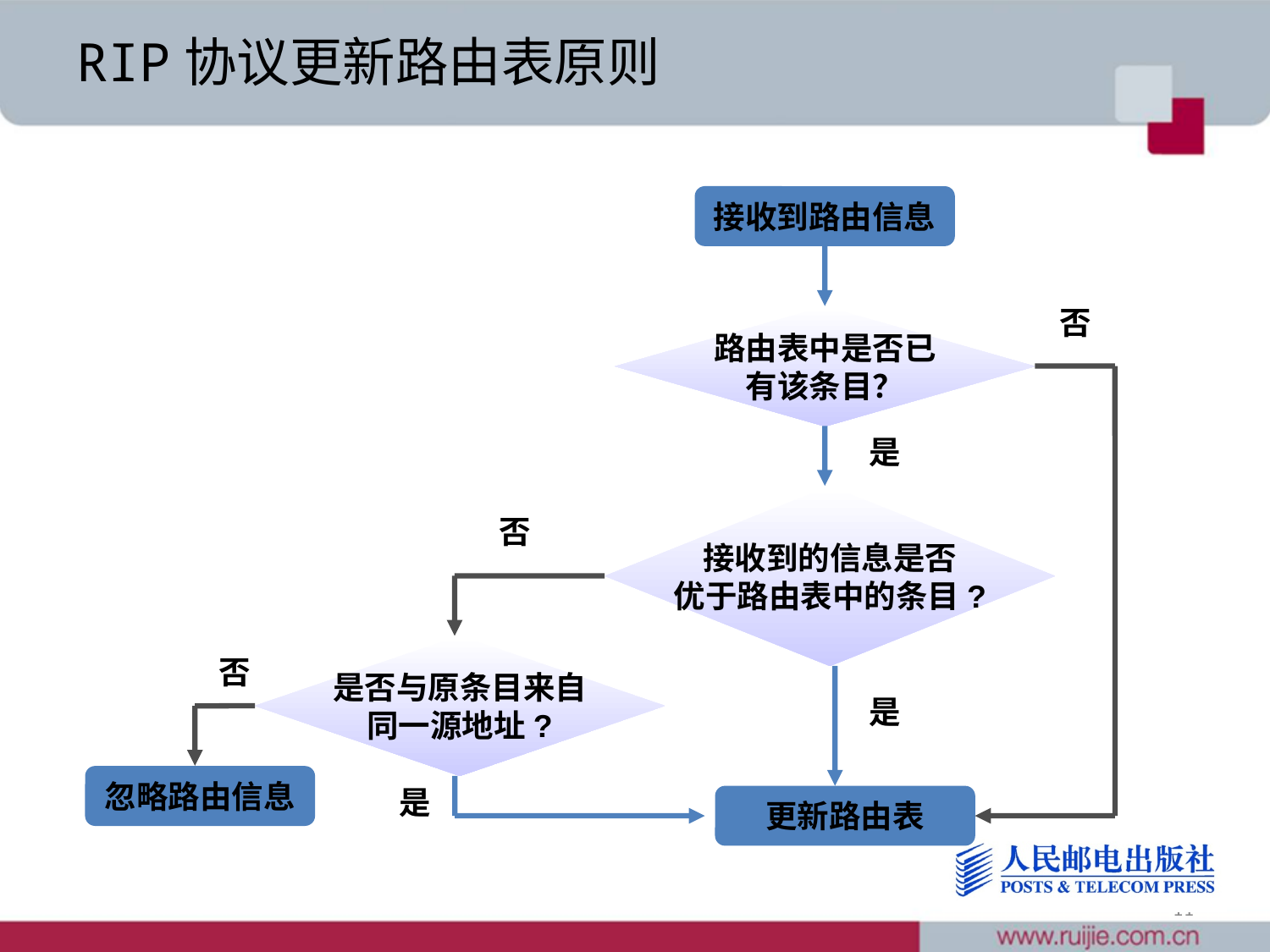

# RIP协议更新路由表原则
接收到路由信息

否
路由表中是否已
有该条目？

是

接收到的信息是否
优于路由表中的条目?
否

是否与原条目来自
同一源地址?
否

是

忽略路由信息
是

更新路由表

11